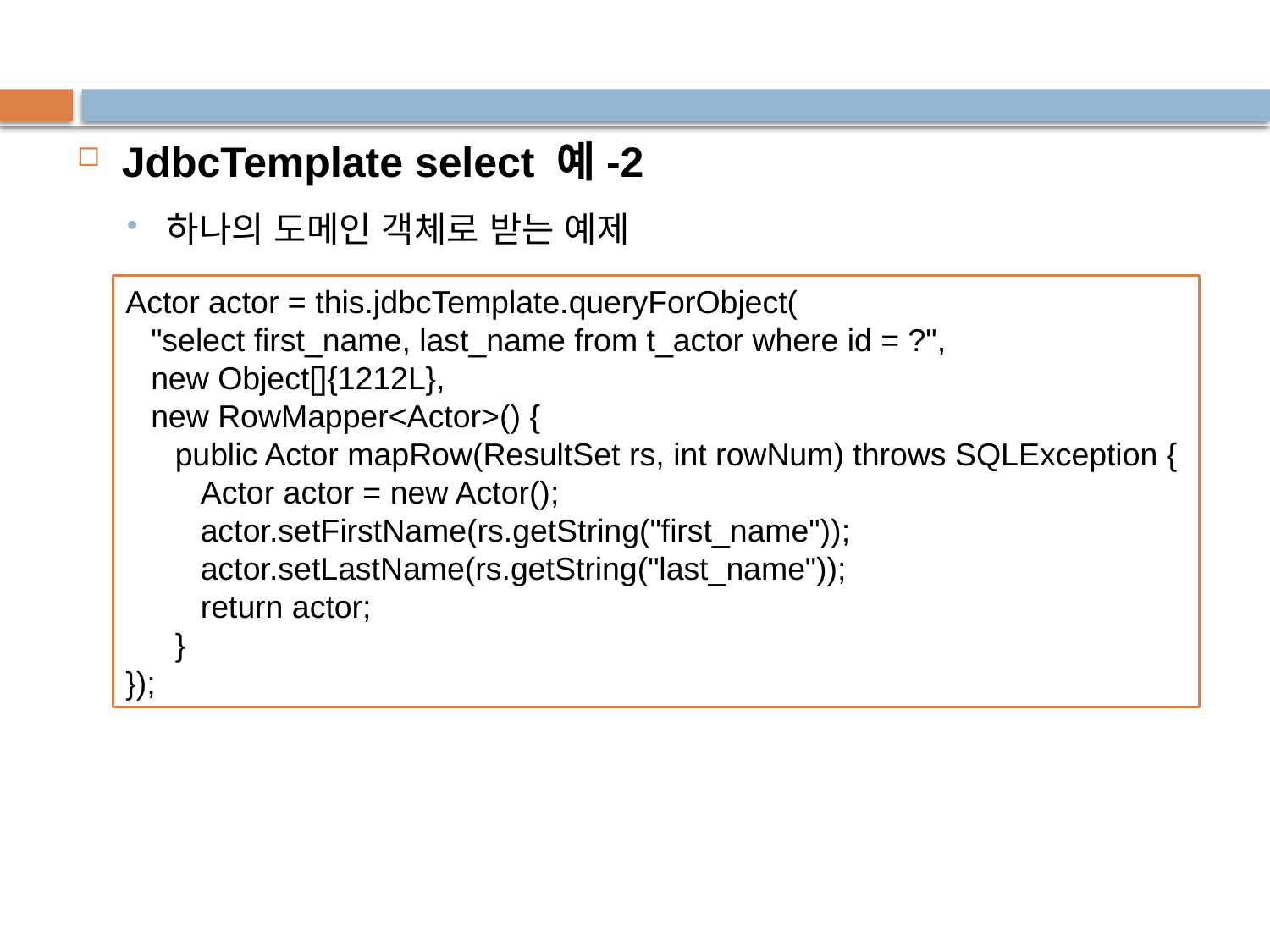

#
JdbcTemplate select 예-2
하나의 도메인 객체로 받는 예제

Actor actor = this.jdbcTemplate.queryForObject(
	"select first_name, last_name from t_actor where id = ?",
	new Object[]{1212L},
	new RowMapper<Actor>() {
		public Actor mapRow(ResultSet rs, int rowNum) throws SQLException {
			Actor actor = new Actor();
			actor.setFirstName(rs.getString("first_name"));
			actor.setLastName(rs.getString("last_name"));
			return actor;
		}
});